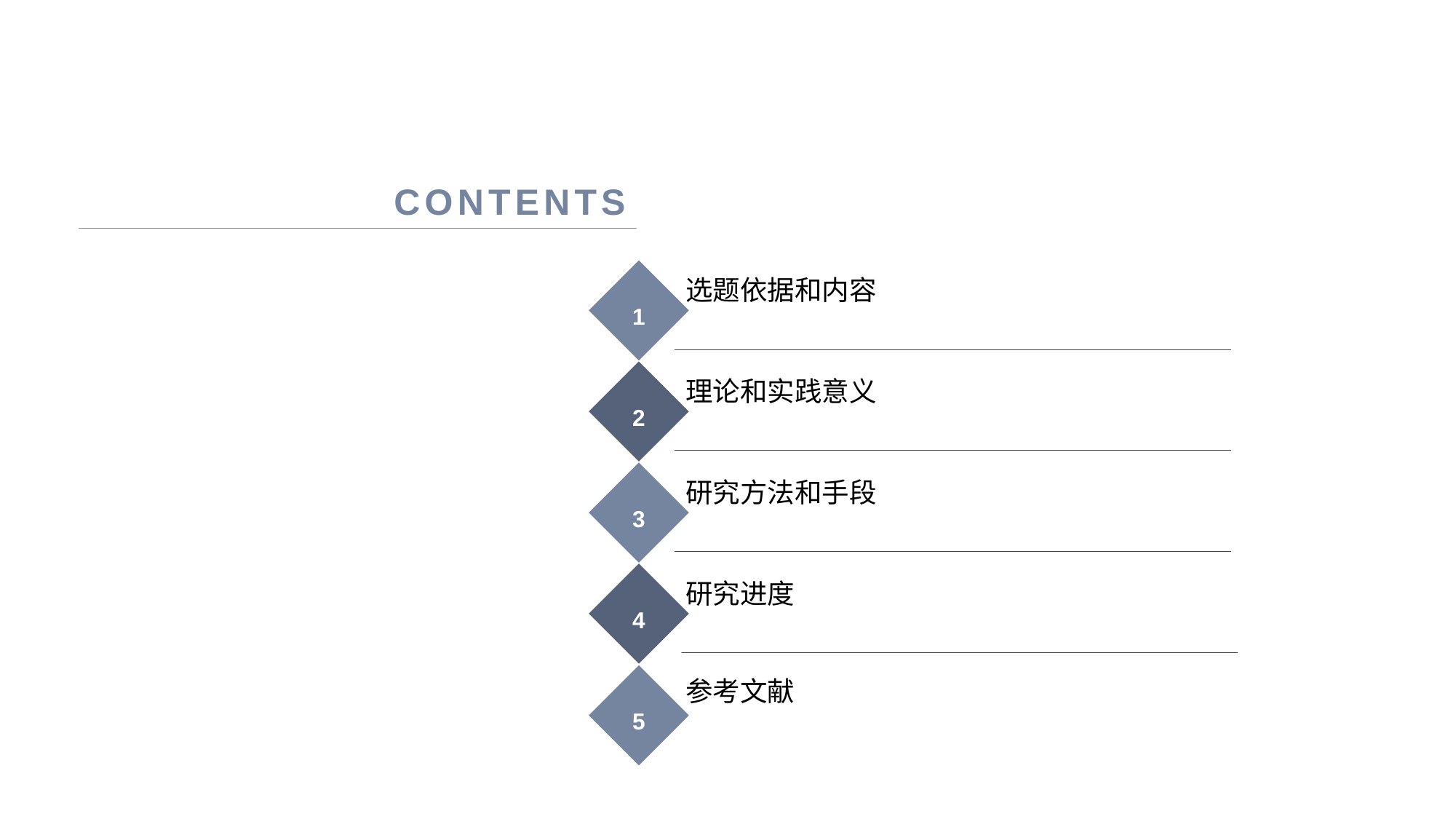

CONTENTS
选题依据和内容
1
理论和实践意义
2
研究方法和手段
3
研究进度
4
参考文献
5